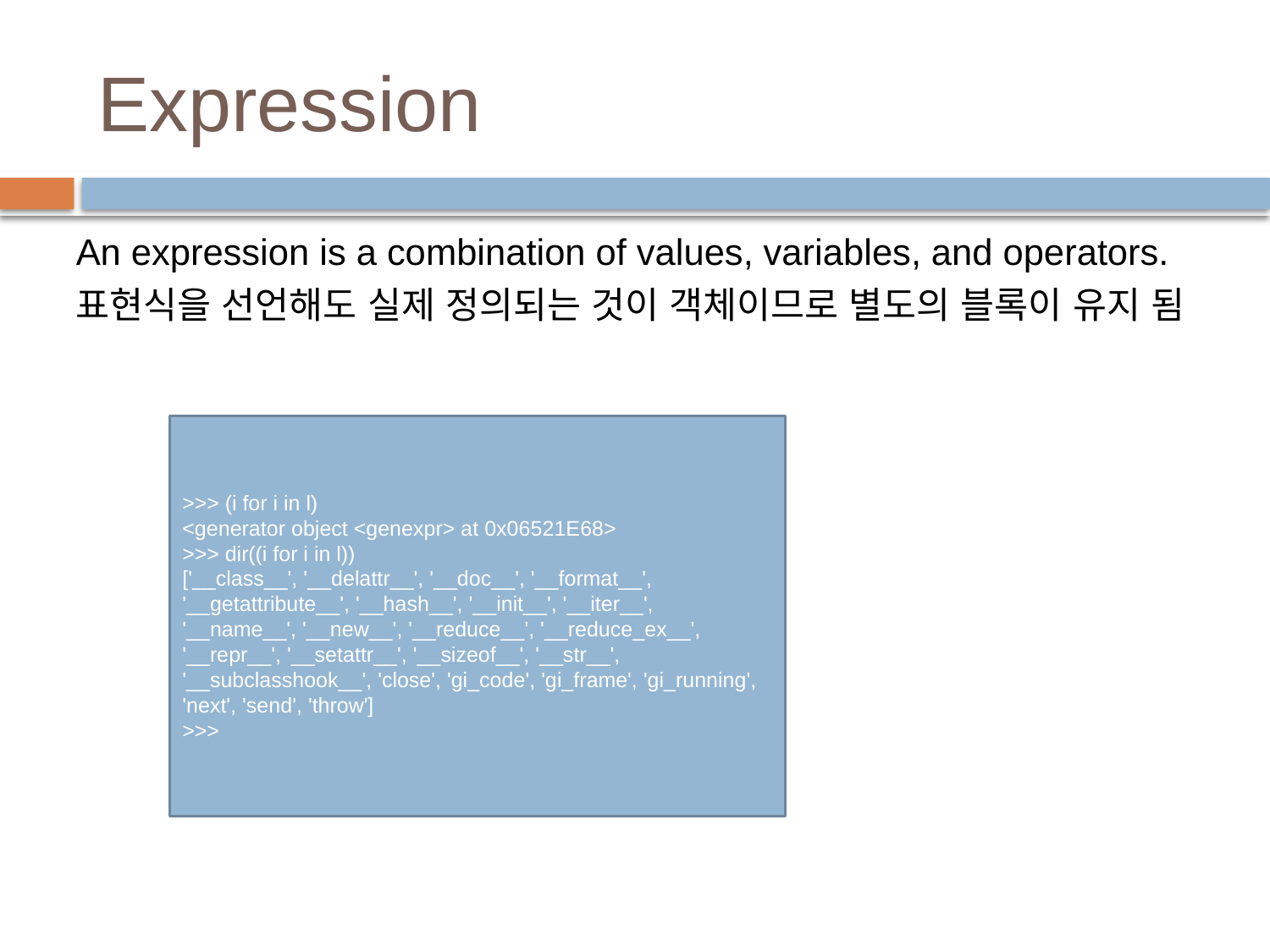

# Expression
An expression is a combination of values, variables, and operators.
표현식을 선언해도 실제 정의되는 것이 객체이므로 별도의 블록이 유지 됨
>>> (i for i in l)
<generator object <genexpr> at 0x06521E68>
>>> dir((i for i in l))
['__class__', '__delattr__', '__doc__', '__format__', '__getattribute__', '__hash__', '__init__', '__iter__', '__name__', '__new__', '__reduce__', '__reduce_ex__', '__repr__', '__setattr__', '__sizeof__', '__str__', '__subclasshook__', 'close', 'gi_code', 'gi_frame', 'gi_running', 'next', 'send', 'throw']
>>>